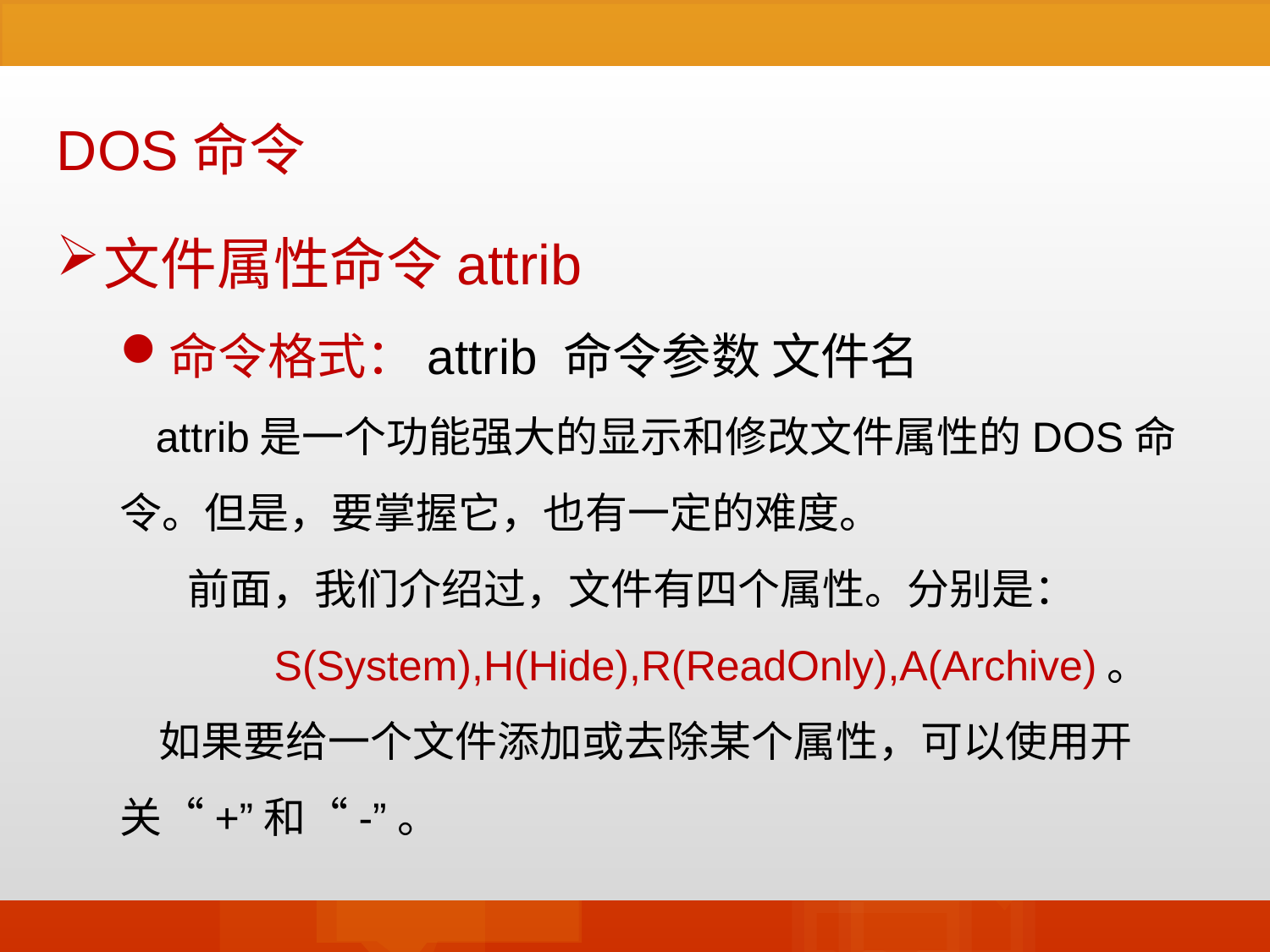

DOS命令
文件属性命令attrib
命令格式：attrib 命令参数 文件名
   attrib是一个功能强大的显示和修改文件属性的DOS命令。但是，要掌握它，也有一定的难度。
      前面，我们介绍过，文件有四个属性。分别是：
             S(System),H(Hide),R(ReadOnly),A(Archive)。
   如果要给一个文件添加或去除某个属性，可以使用开关“+”和“-”。